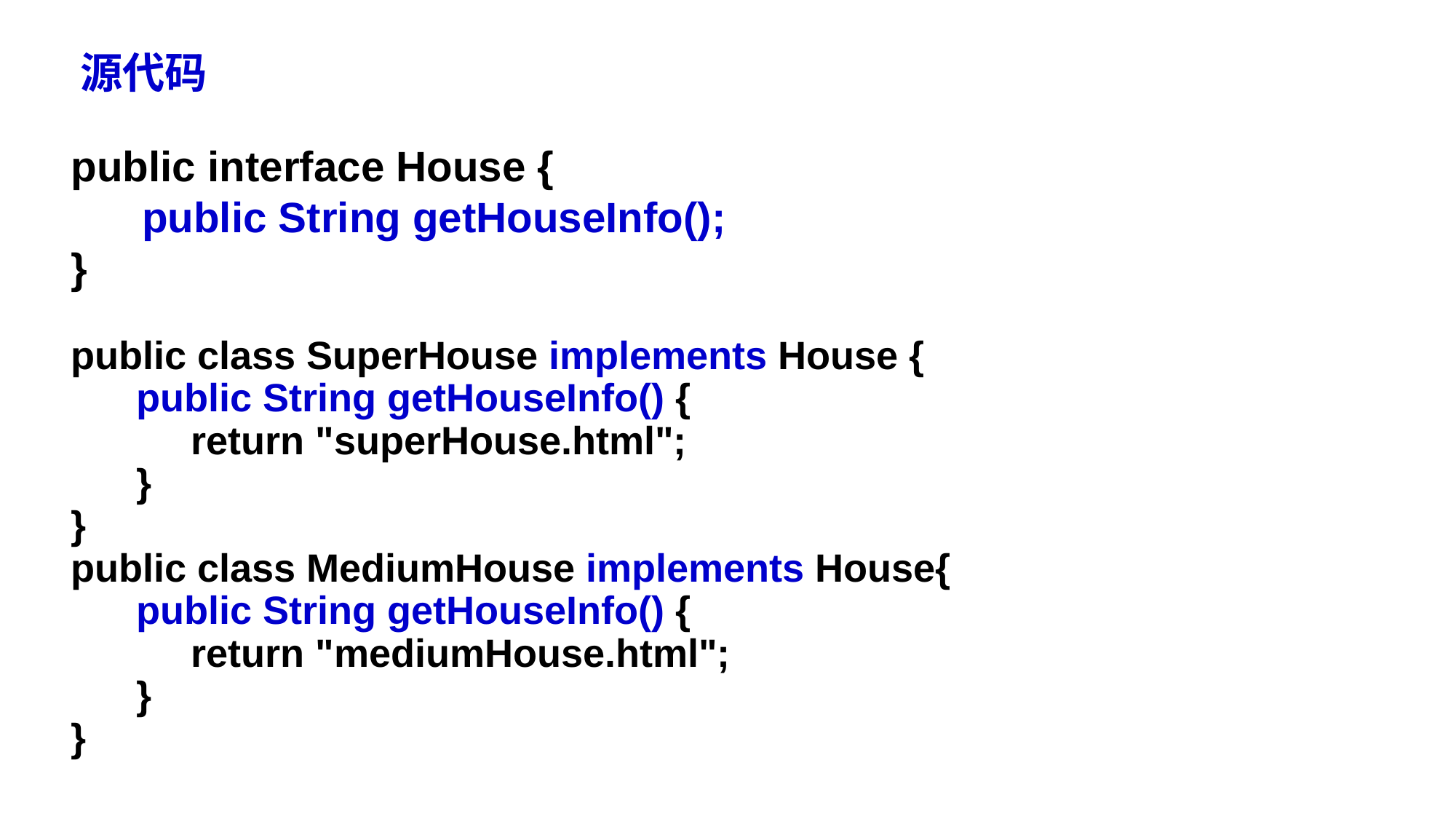

# 源代码
public interface House {
      public String getHouseInfo();
}
public class SuperHouse implements House {
      public String getHouseInfo() {
           return "superHouse.html";
      }
}
public class MediumHouse implements House{
      public String getHouseInfo() {
           return "mediumHouse.html";
      }
}